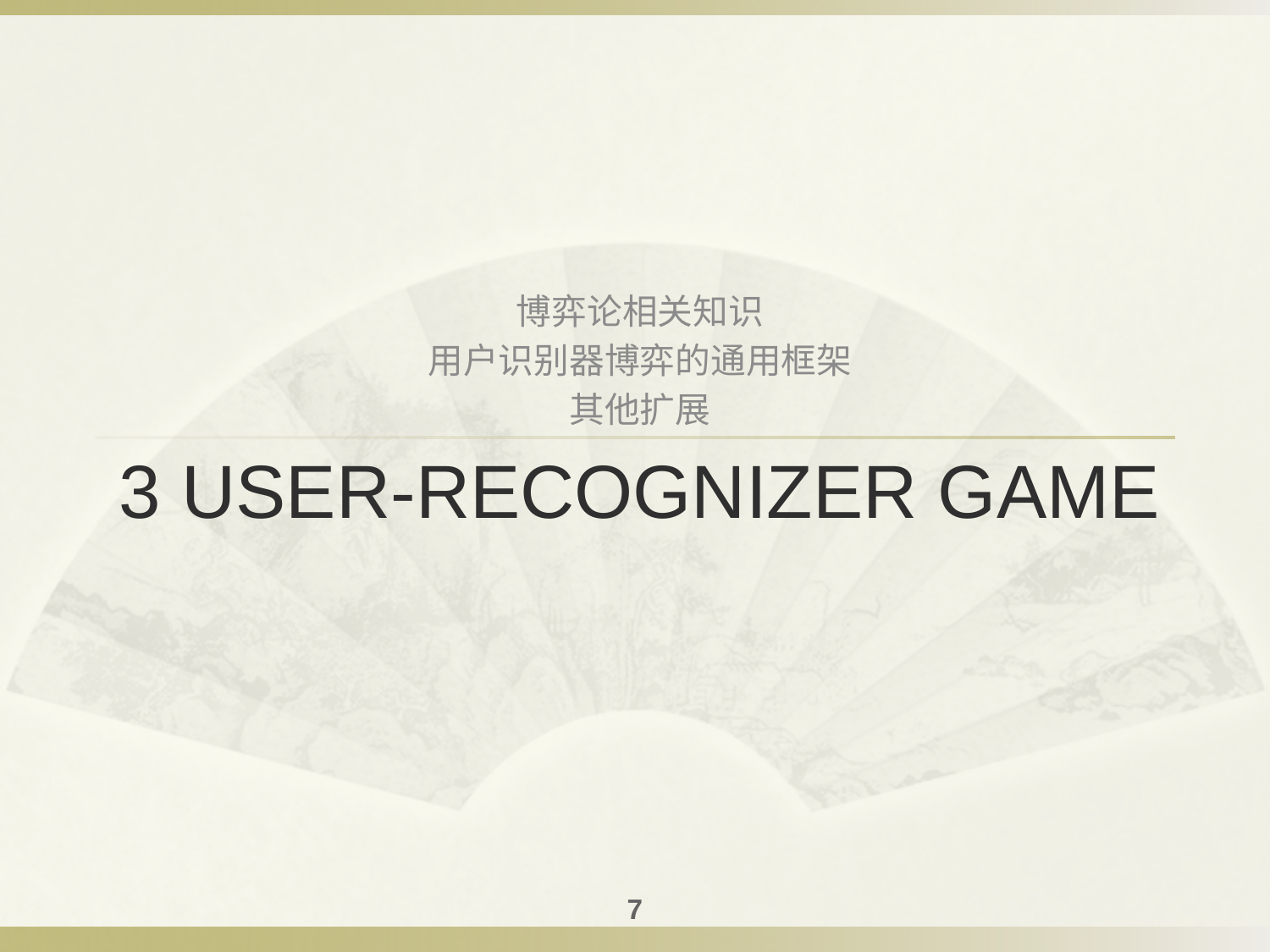

博弈论相关知识
用户识别器博弈的通用框架
其他扩展
# 3 User-Recognizer Game
7